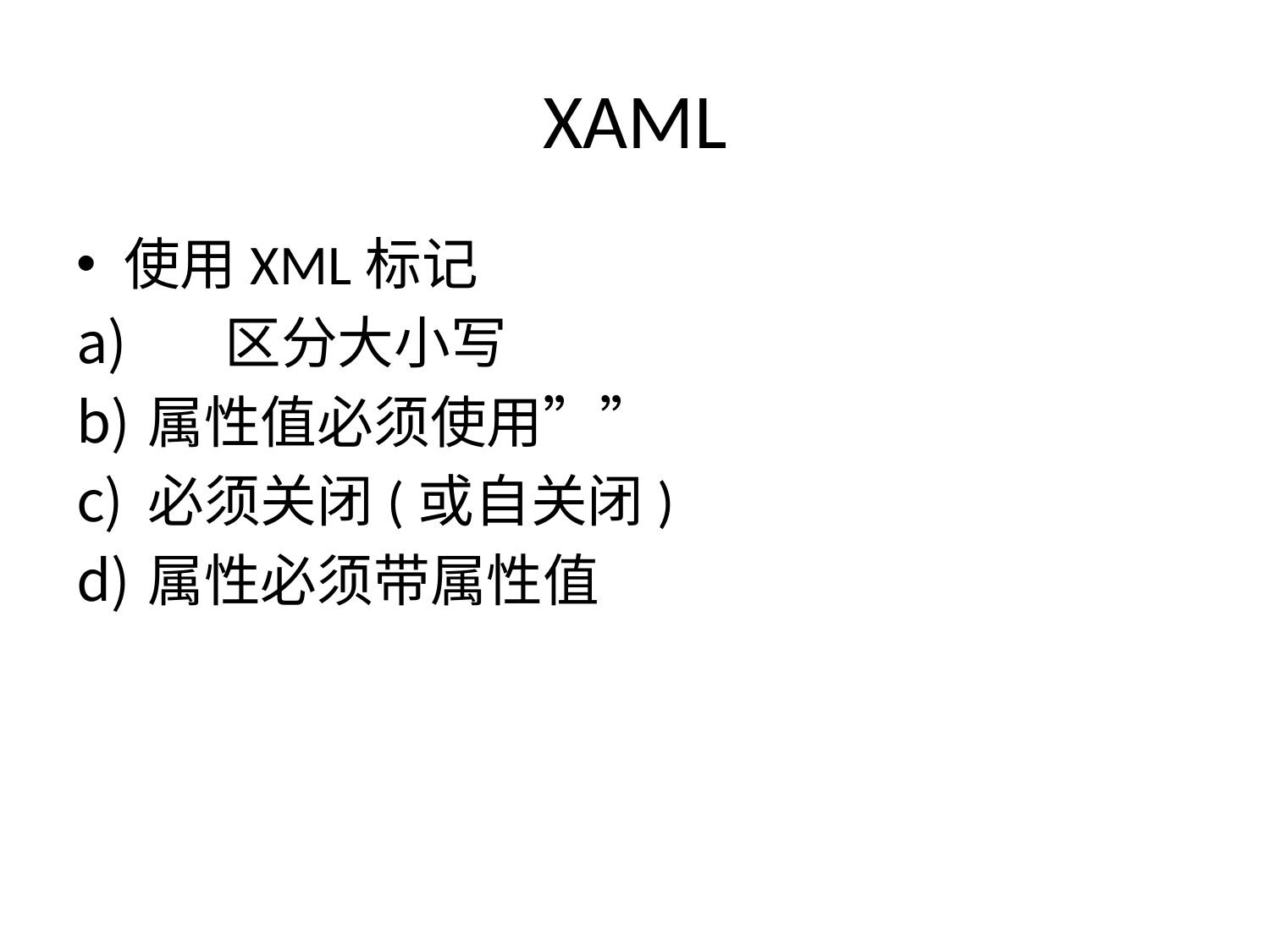

# XAML
使用XML标记
     区分大小写
属性值必须使用””
必须关闭(或自关闭)
属性必须带属性值